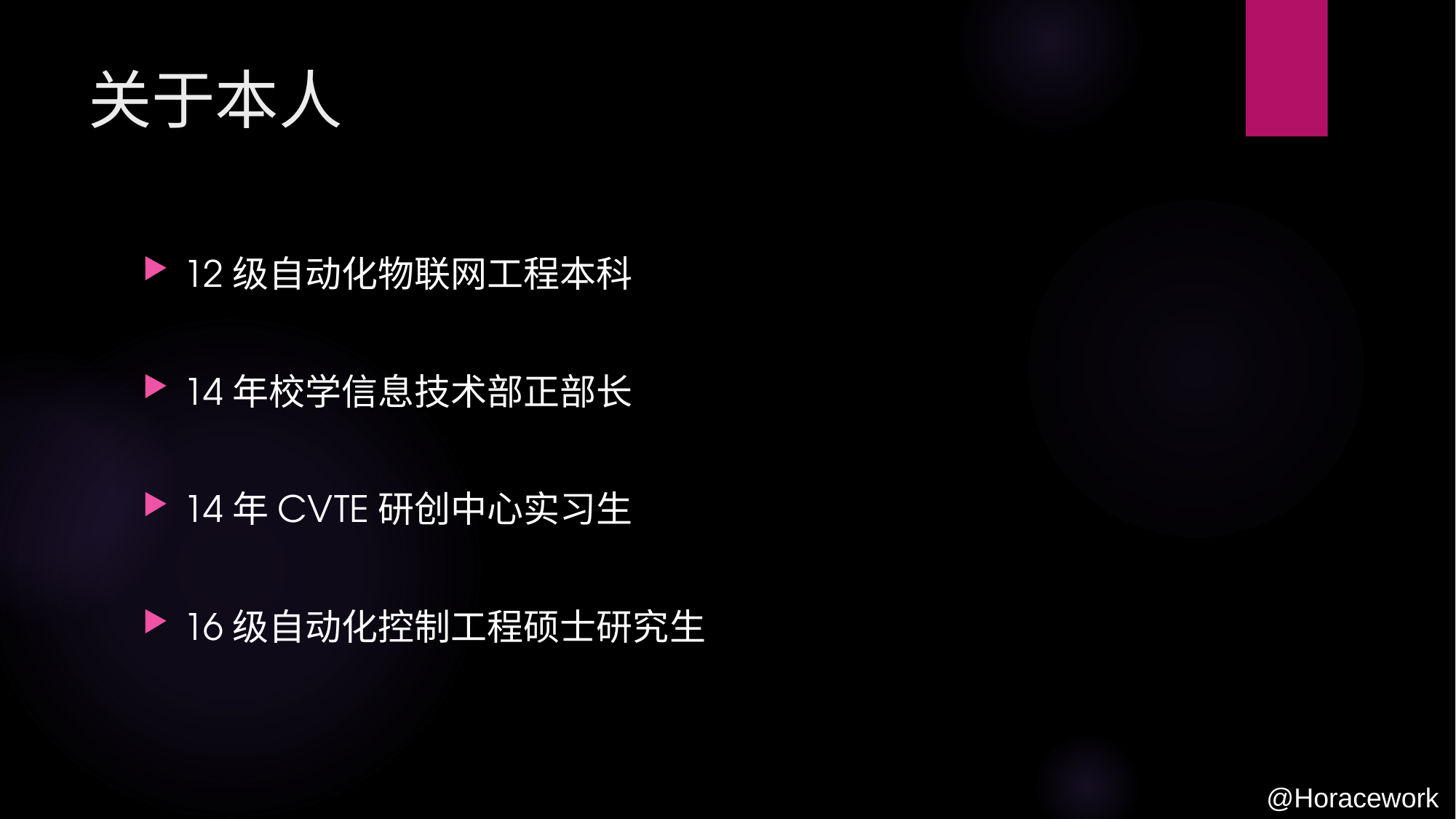

# 关于本人
12级自动化物联网工程本科

14年校学信息技术部正部长

14年CVTE研创中心实习生

16级自动化控制工程硕士研究生

@Horacework